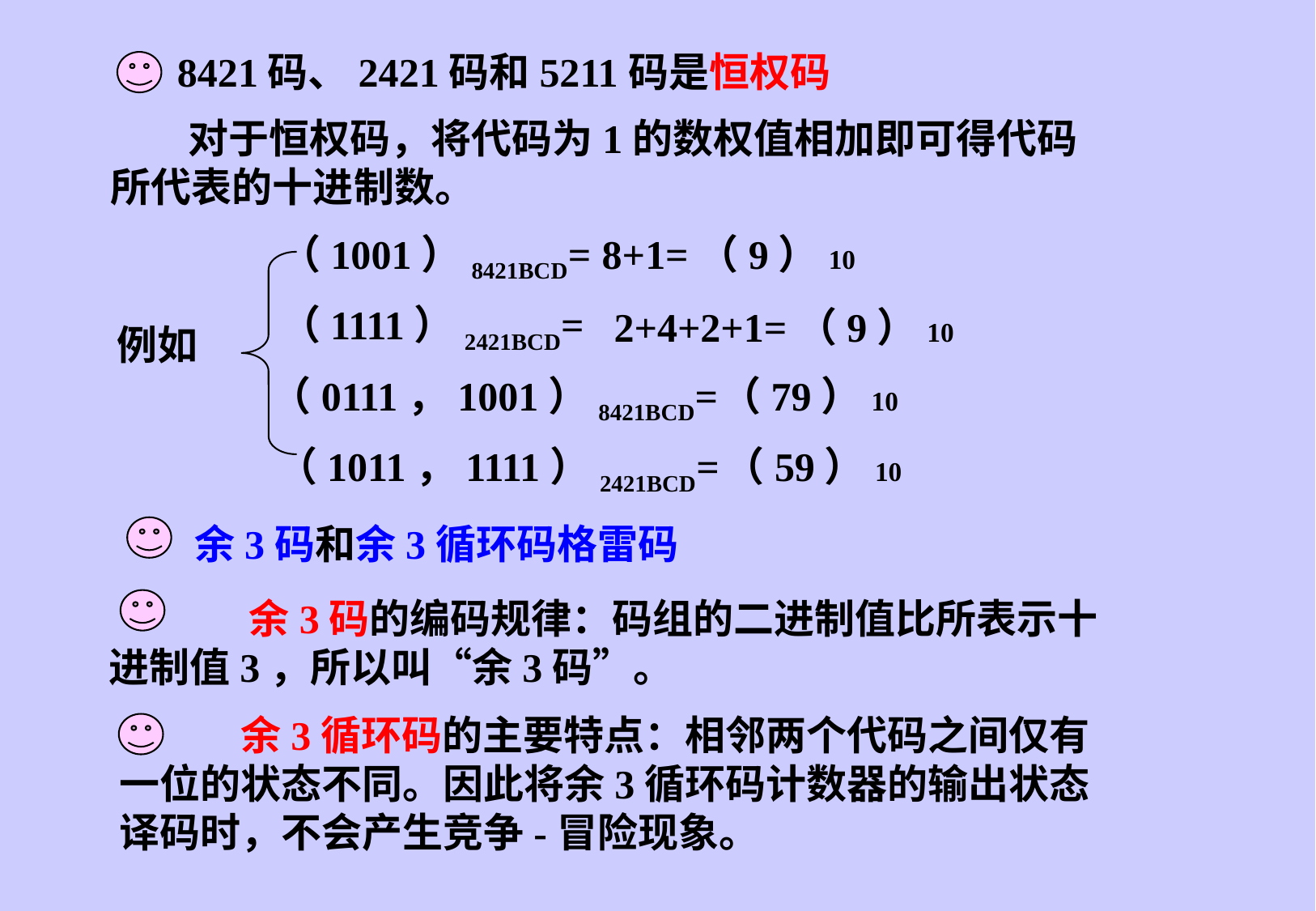

8421码、2421码和5211码是恒权码

对于恒权码，将代码为1的数权值相加即可得代码所代表的十进制数。
（1001）8421BCD=
8+1=（9）10

（1111）2421BCD=
2+4+2+1=（9）10
例如
（0111，1001）8421BCD=
（79）10
（1011，1111）2421BCD=
（59）10
余3码和余3循环码格雷码

	 余3码的编码规律：码组的二进制值比所表示十进制值3，所以叫“余3码”。

	余3循环码的主要特点：相邻两个代码之间仅有一位的状态不同。因此将余3循环码计数器的输出状态译码时，不会产生竞争-冒险现象。